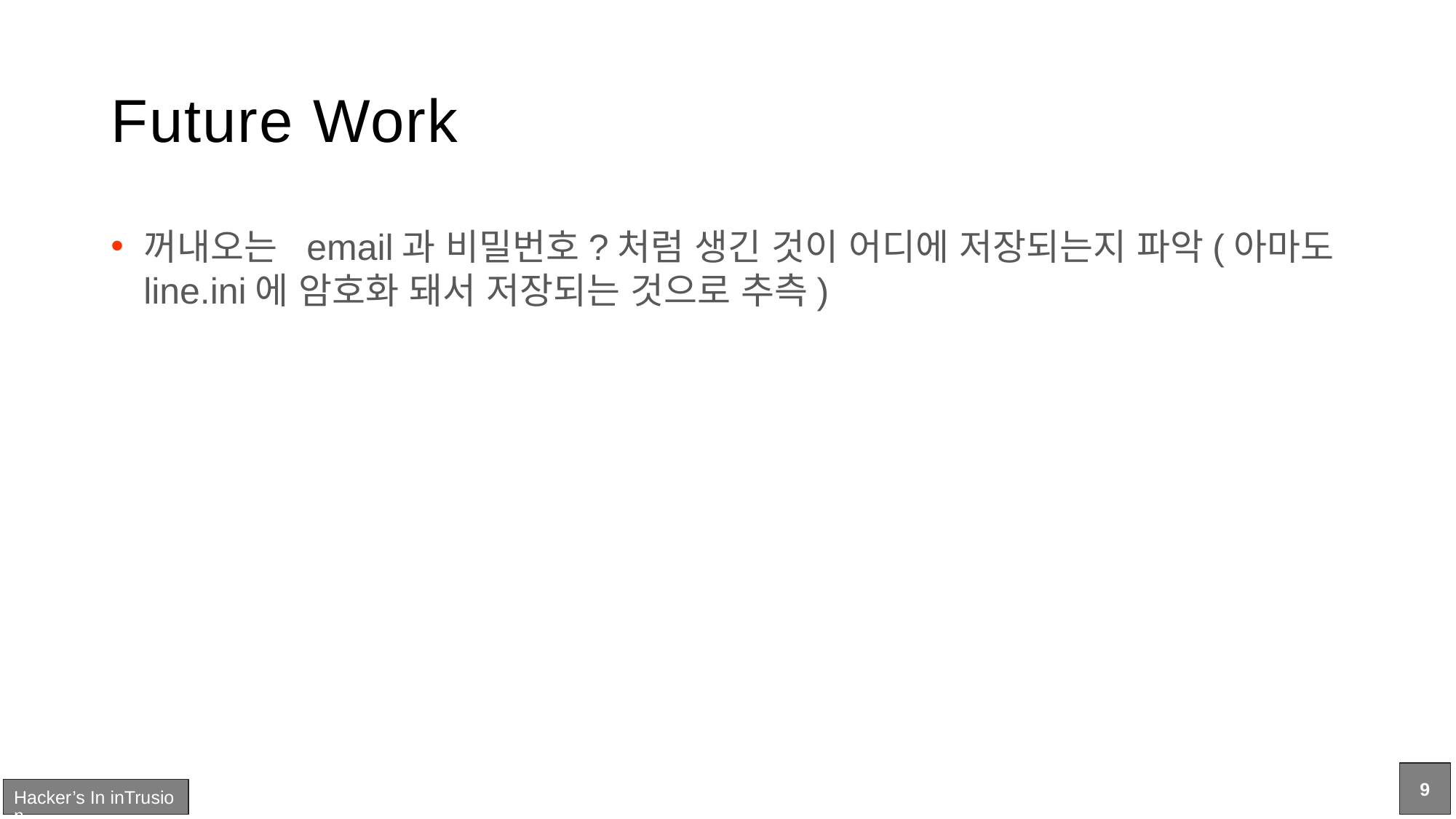

# Future Work
꺼내오는  email과 비밀번호?처럼 생긴 것이 어디에 저장되는지 파악(아마도 line.ini에 암호화 돼서 저장되는 것으로 추측)

9
Hacker’s In inTrusion